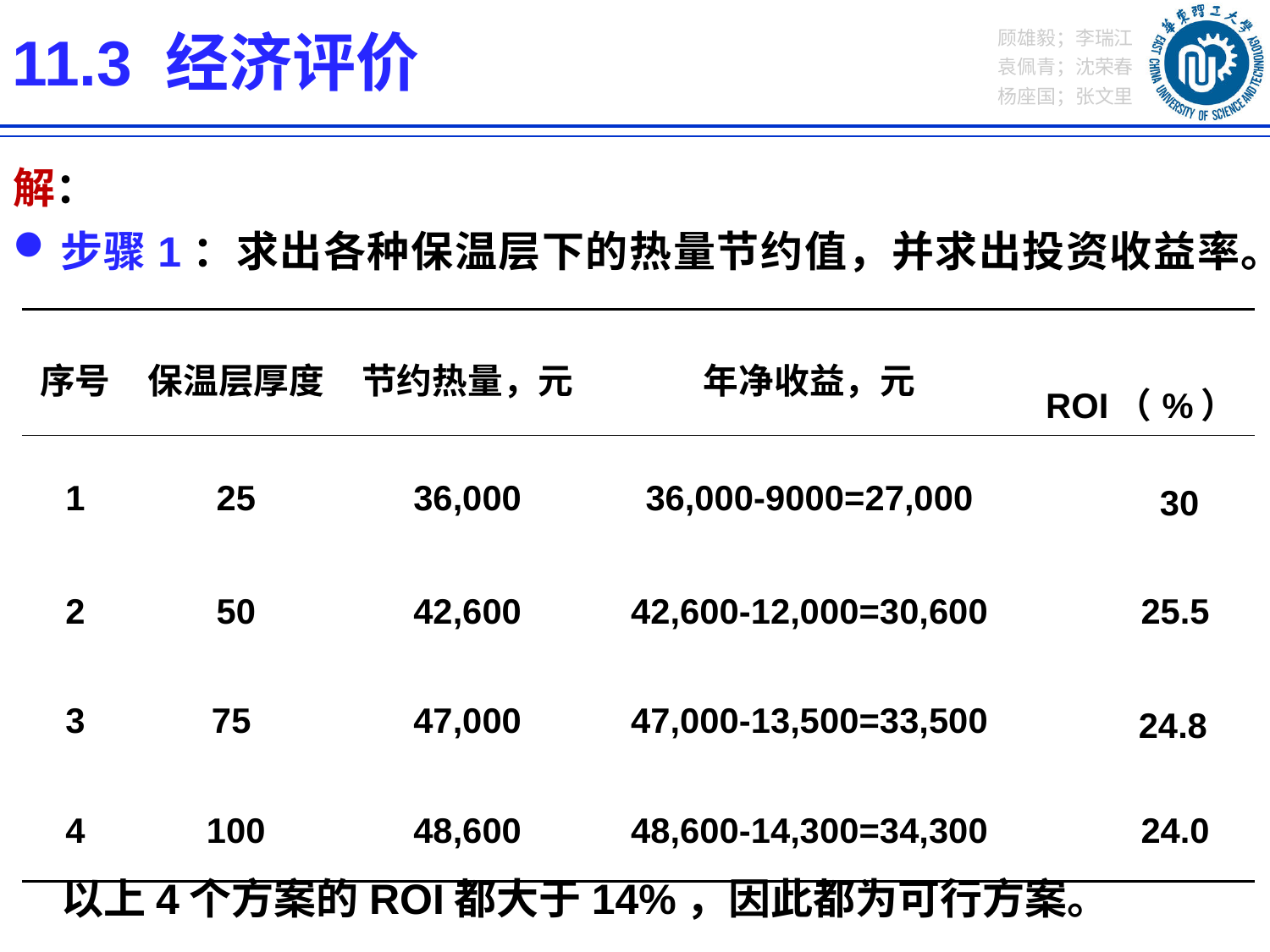

11.3 经济评价
解：
步骤1：求出各种保温层下的热量节约值，并求出投资收益率。
| 序号 | 保温层厚度 | 节约热量，元 | 年净收益，元 | ROI（%） |
| --- | --- | --- | --- | --- |
| 1 | 25 | 36,000 | 36,000-9000=27,000 | 30 |
| 2 | 50 | 42,600 | 42,600-12,000=30,600 | 25.5 |
| 3 | 75 | 47,000 | 47,000-13,500=33,500 | 24.8 |
| 4 | 100 | 48,600 | 48,600-14,300=34,300 | 24.0 |
     以上4个方案的ROI都大于14%，因此都为可行方案。